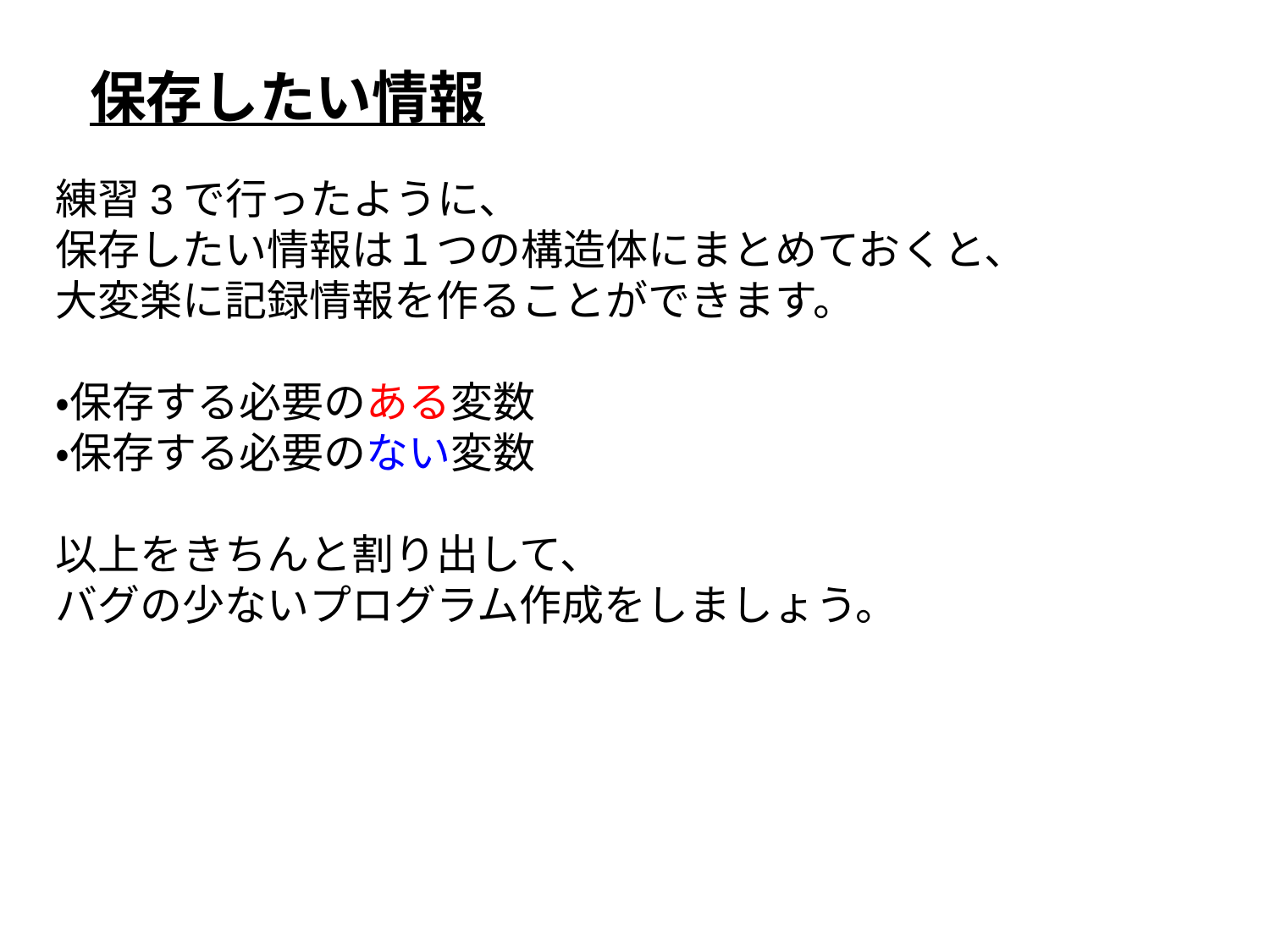

保存したい情報
練習3で行ったように、
保存したい情報は１つの構造体にまとめておくと、
大変楽に記録情報を作ることができます。

・保存する必要のある変数
・保存する必要のない変数

以上をきちんと割り出して、
バグの少ないプログラム作成をしましょう。